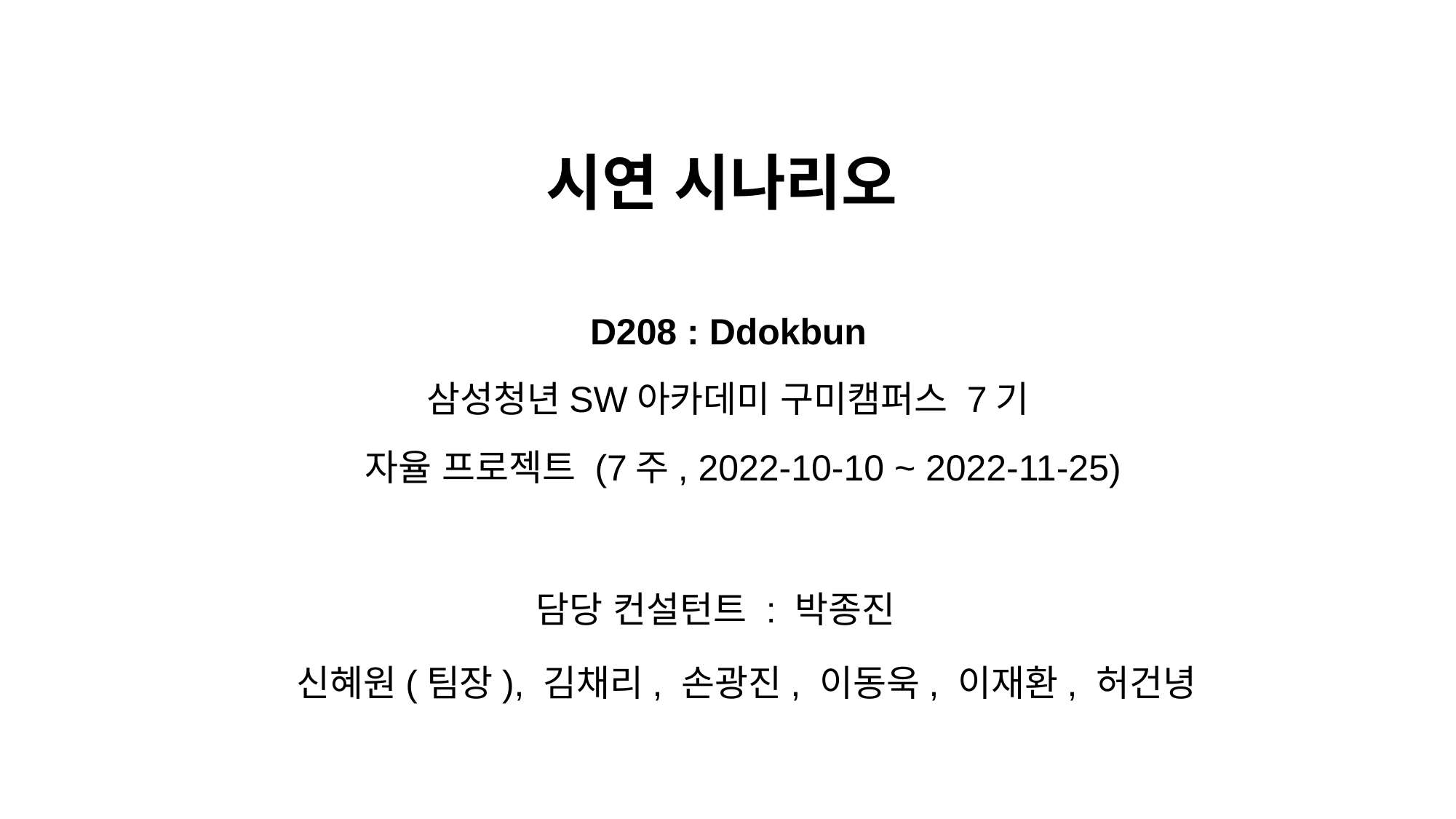

시연 시나리오
D208 : Ddokbun
삼성청년SW아카데미 구미캠퍼스 7기
자율 프로젝트 (7주, 2022-10-10 ~ 2022-11-25)
담당 컨설턴트 : 박종진
신혜원(팀장), 김채리, 손광진, 이동욱, 이재환, 허건녕